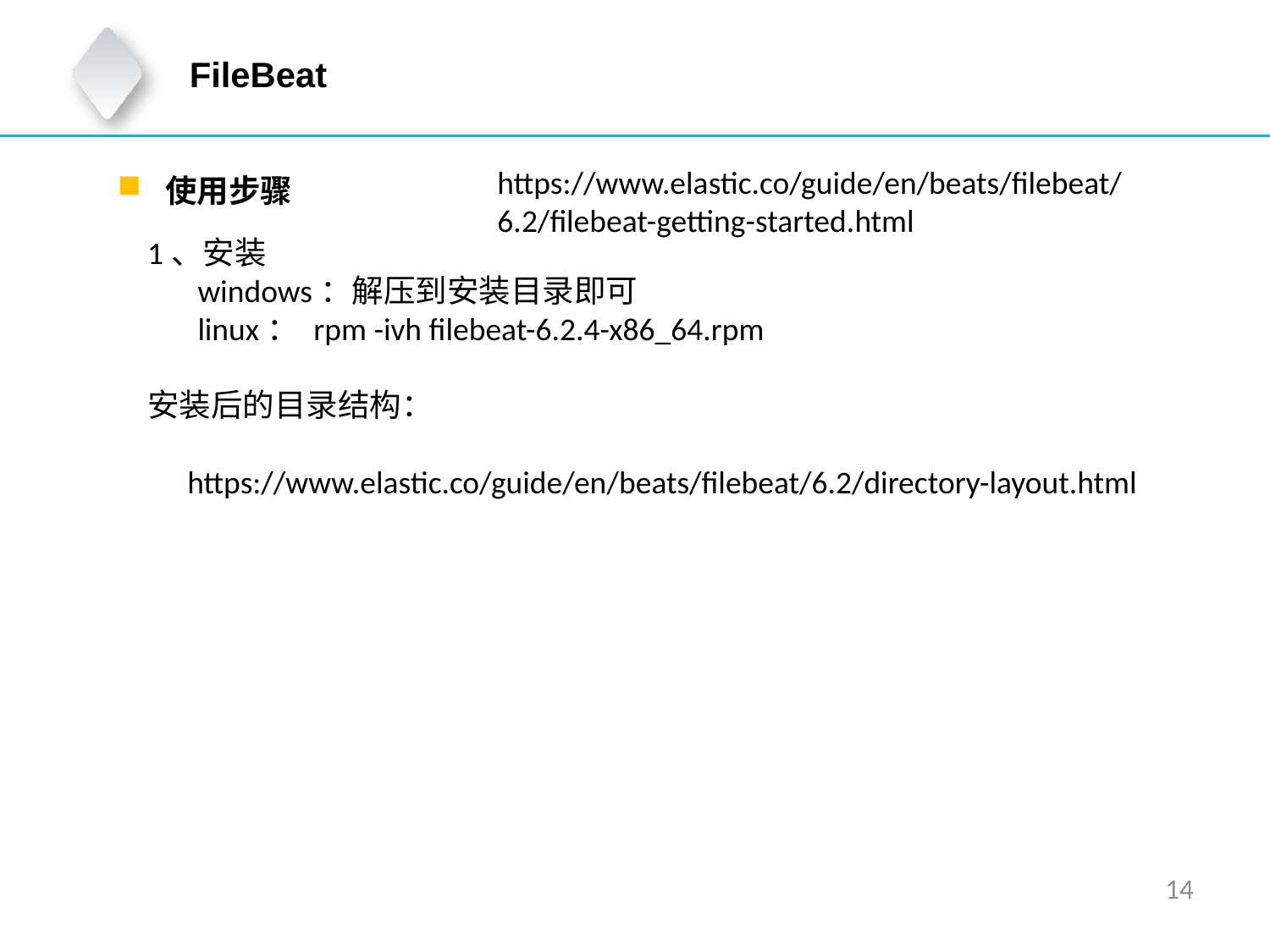

FileBeat
使用步骤
https://www.elastic.co/guide/en/beats/filebeat/6.2/filebeat-getting-started.html
1、安装
       windows：解压到安装目录即可
       linux： rpm -ivh filebeat-6.2.4-x86_64.rpm

安装后的目录结构：

https://www.elastic.co/guide/en/beats/filebeat/6.2/directory-layout.html
14